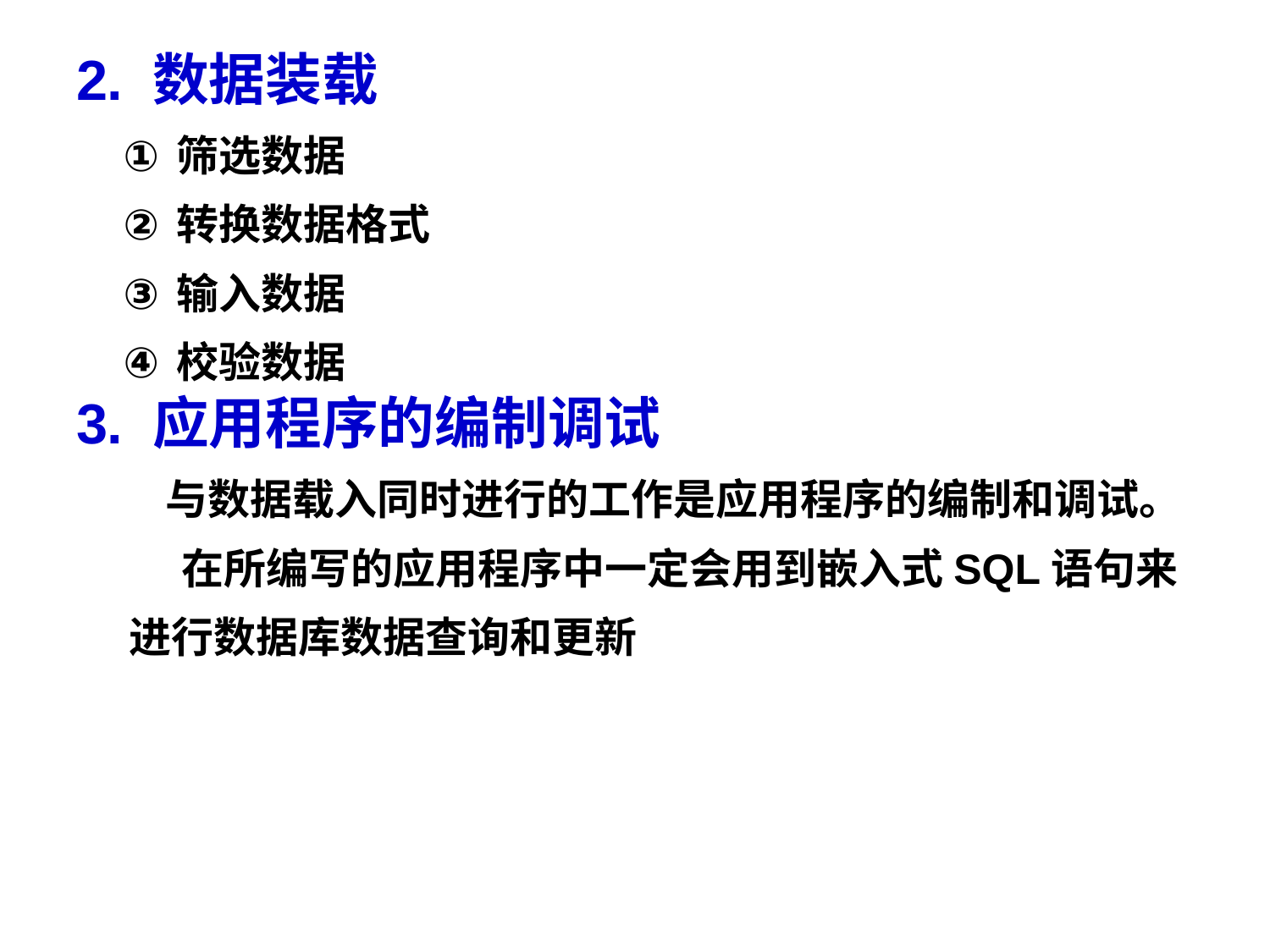

2. 数据装载
筛选数据
转换数据格式
输入数据
校验数据
3. 应用程序的编制调试
          与数据载入同时进行的工作是应用程序的编制和调试。
          在所编写的应用程序中一定会用到嵌入式SQL语句来进行数据库数据查询和更新